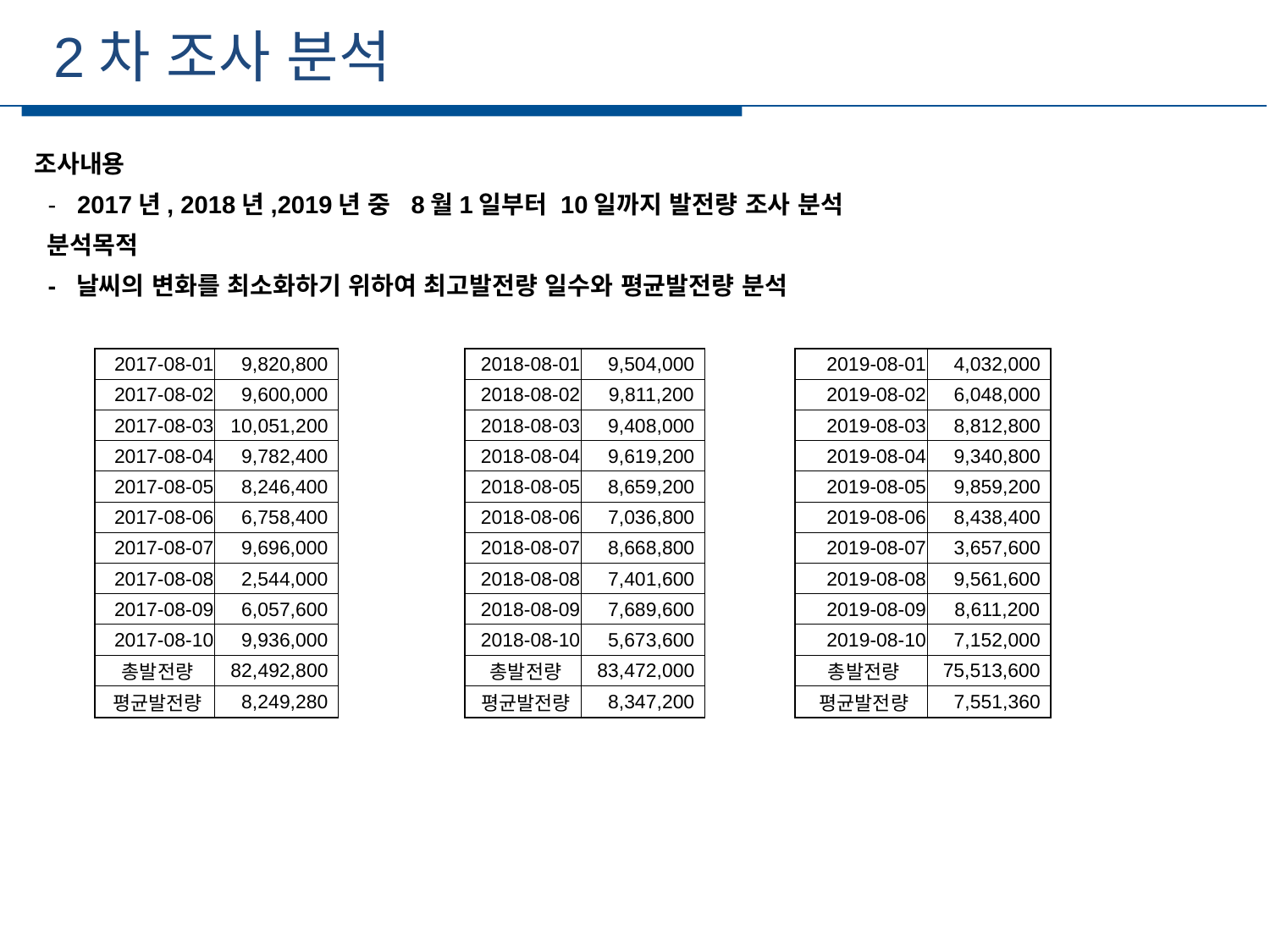

2차 조사 분석

조사내용
  -   2017년, 2018년,2019년 중  8월1일부터 10일까지 발전량 조사 분석
 분석목적
  -  날씨의 변화를 최소화하기 위하여 최고발전량 일수와 평균발전량 분석

| 2017-08-01 | 9,820,800 |
| --- | --- |
| 2017-08-02 | 9,600,000 |
| 2017-08-03 | 10,051,200 |
| 2017-08-04 | 9,782,400 |
| 2017-08-05 | 8,246,400 |
| 2017-08-06 | 6,758,400 |
| 2017-08-07 | 9,696,000 |
| 2017-08-08 | 2,544,000 |
| 2017-08-09 | 6,057,600 |
| 2017-08-10 | 9,936,000 |
| 총발전량 | 82,492,800 |
| 평균발전량 | 8,249,280 |
| 2018-08-01 | 9,504,000 |
| --- | --- |
| 2018-08-02 | 9,811,200 |
| 2018-08-03 | 9,408,000 |
| 2018-08-04 | 9,619,200 |
| 2018-08-05 | 8,659,200 |
| 2018-08-06 | 7,036,800 |
| 2018-08-07 | 8,668,800 |
| 2018-08-08 | 7,401,600 |
| 2018-08-09 | 7,689,600 |
| 2018-08-10 | 5,673,600 |
| 총발전량 | 83,472,000 |
| 평균발전량 | 8,347,200 |
| 2019-08-01 | 4,032,000 |
| --- | --- |
| 2019-08-02 | 6,048,000 |
| 2019-08-03 | 8,812,800 |
| 2019-08-04 | 9,340,800 |
| 2019-08-05 | 9,859,200 |
| 2019-08-06 | 8,438,400 |
| 2019-08-07 | 3,657,600 |
| 2019-08-08 | 9,561,600 |
| 2019-08-09 | 8,611,200 |
| 2019-08-10 | 7,152,000 |
| 총발전량 | 75,513,600 |
| 평균발전량 | 7,551,360 |